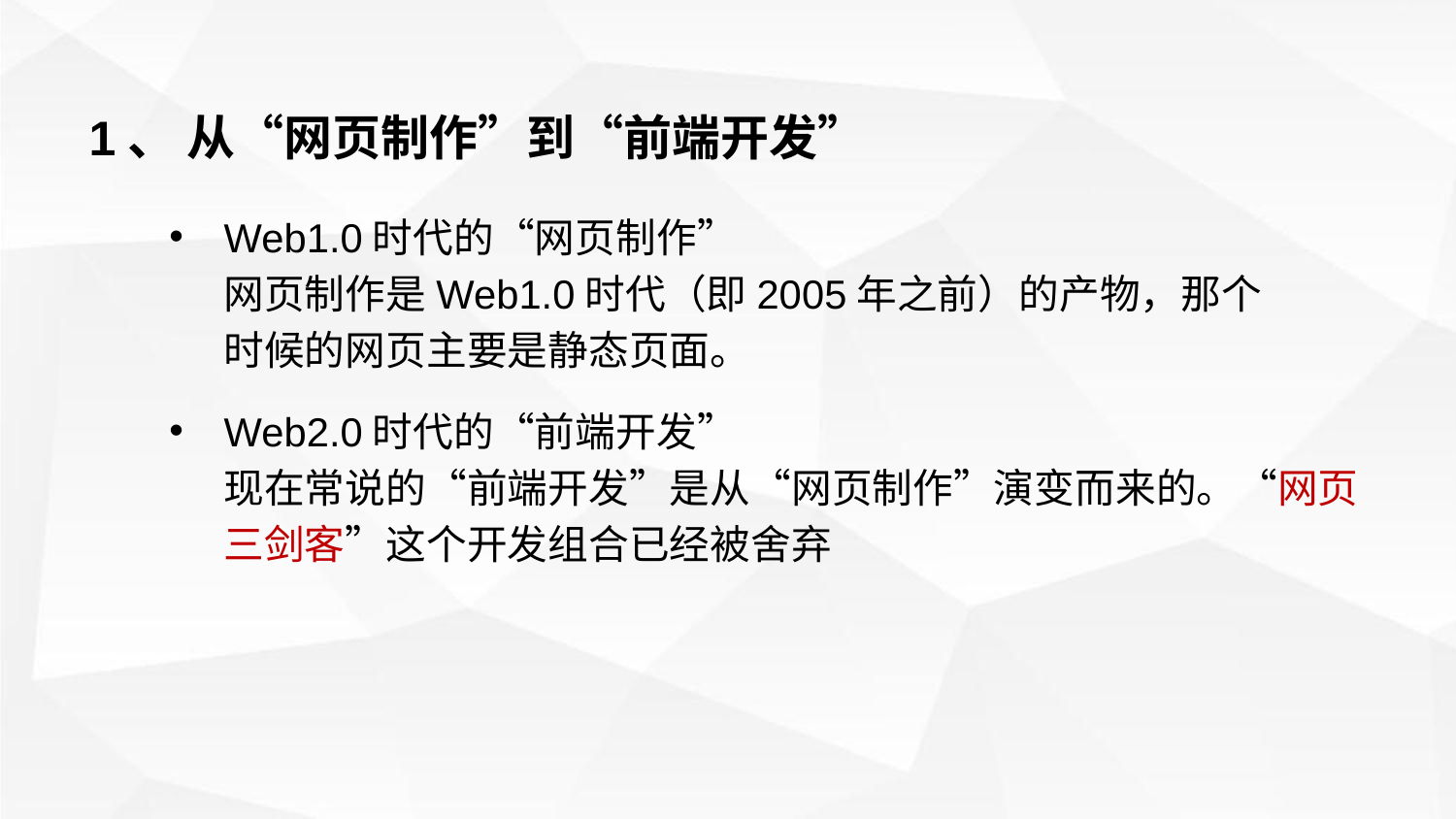

1、 从“网页制作”到“前端开发”
Web1.0时代的“网页制作”
     网页制作是Web1.0时代（即2005年之前）的产物，那个
     时候的网页主要是静态页面。
Web2.0时代的“前端开发”
     现在常说的“前端开发”是从“网页制作”演变而来的。“网页
     三剑客”这个开发组合已经被舍弃